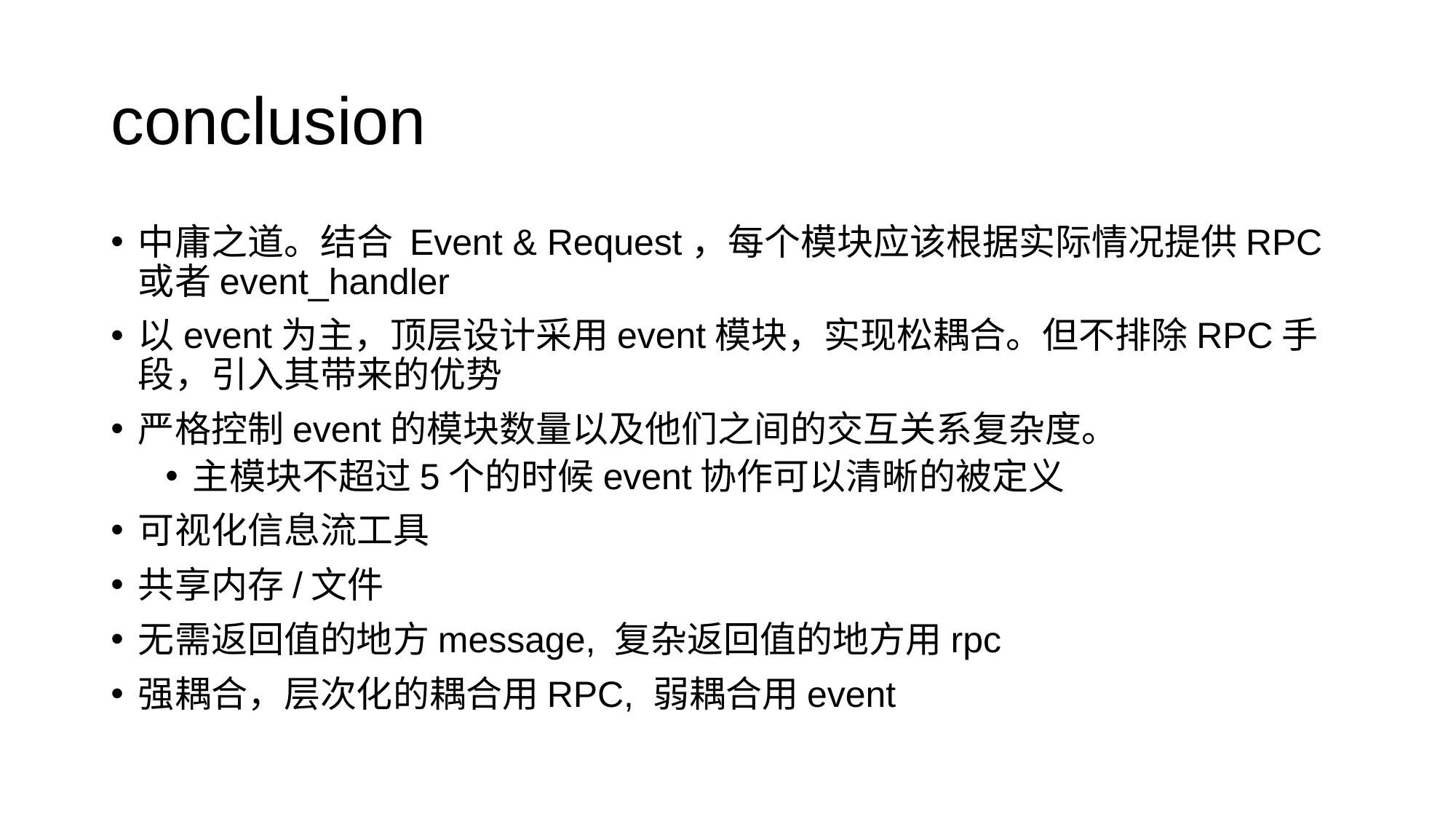

# conclusion
中庸之道。结合 Event & Request，每个模块应该根据实际情况提供RPC或者event_handler
以event为主，顶层设计采用event模块，实现松耦合。但不排除RPC手段，引入其带来的优势
严格控制event的模块数量以及他们之间的交互关系复杂度。
主模块不超过5个的时候event协作可以清晰的被定义
可视化信息流工具
共享内存/文件
无需返回值的地方message, 复杂返回值的地方用rpc
强耦合，层次化的耦合用RPC, 弱耦合用event